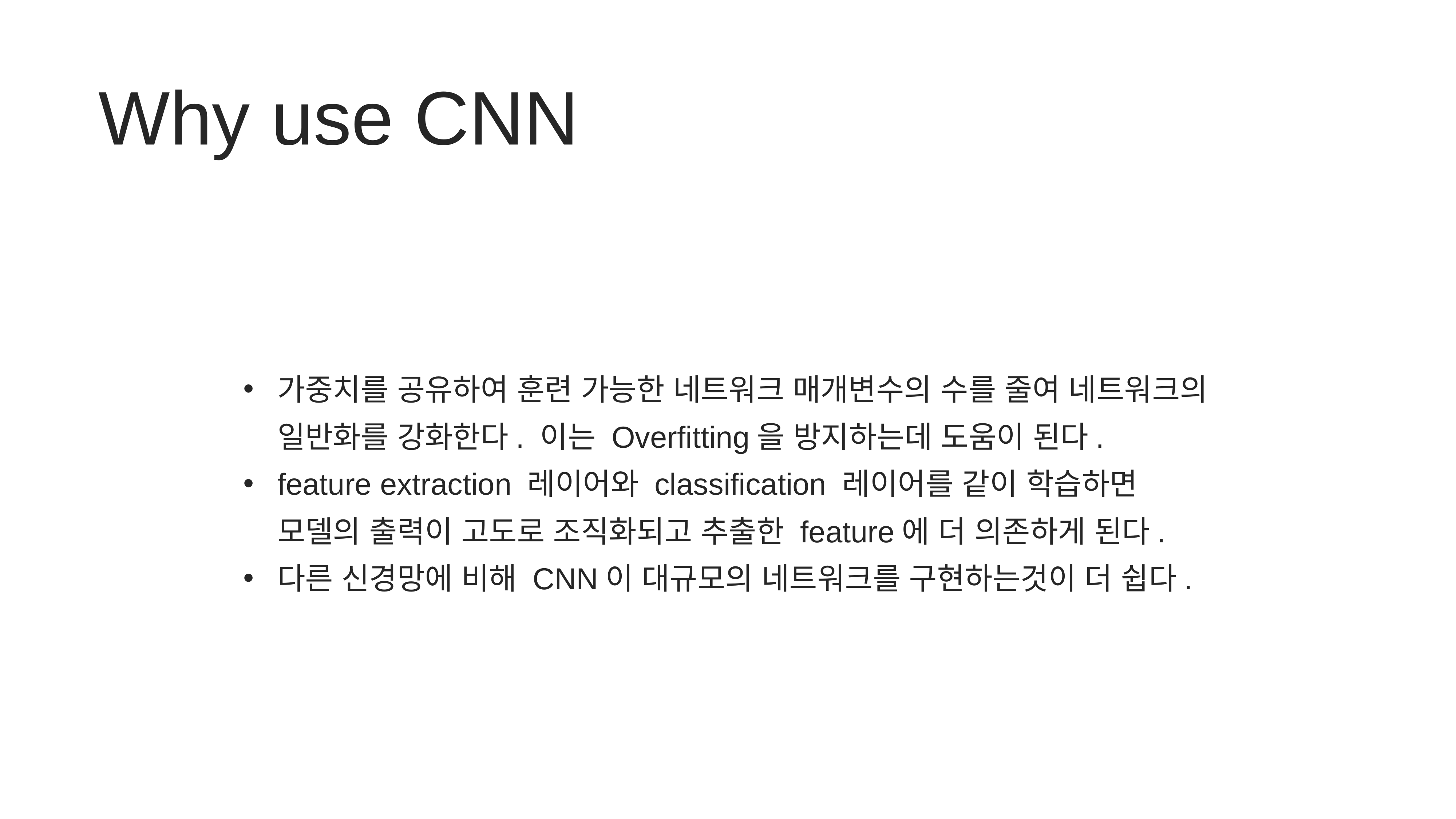

# Why use CNN
가중치를 공유하여 훈련 가능한 네트워크 매개변수의 수를 줄여 네트워크의 일반화를 강화한다. 이는 Overfitting을 방지하는데 도움이 된다.
feature extraction 레이어와 classification 레이어를 같이 학습하면 모델의 출력이 고도로 조직화되고 추출한 feature에 더 의존하게 된다.
다른 신경망에 비해 CNN이 대규모의 네트워크를 구현하는것이 더 쉽다.